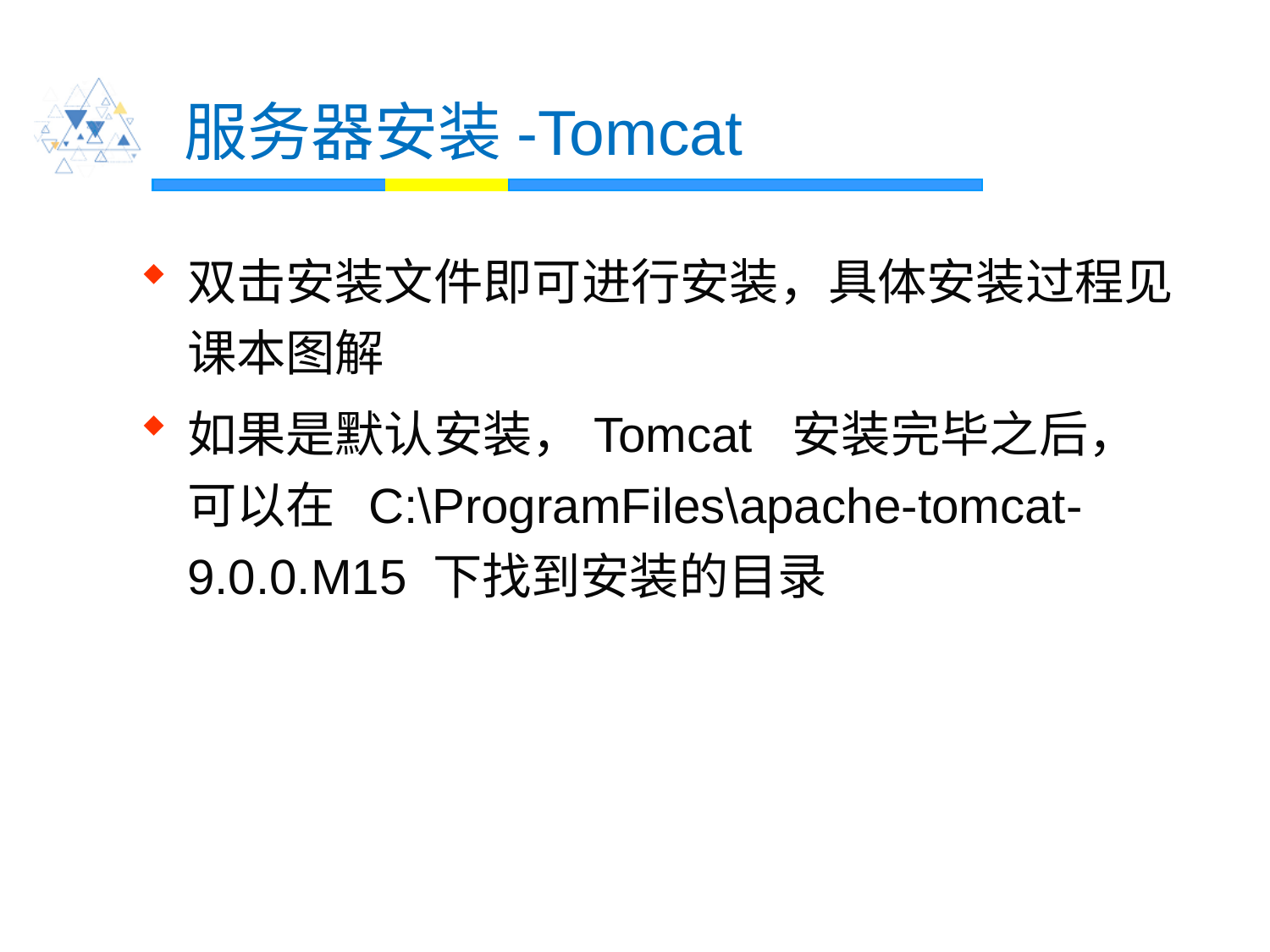

# 服务器安装-Tomcat
双击安装文件即可进行安装，具体安装过程见课本图解
如果是默认安装，Tomcat  安装完毕之后，可以在  C:\ProgramFiles\apache-tomcat-9.0.0.M15 下找到安装的目录